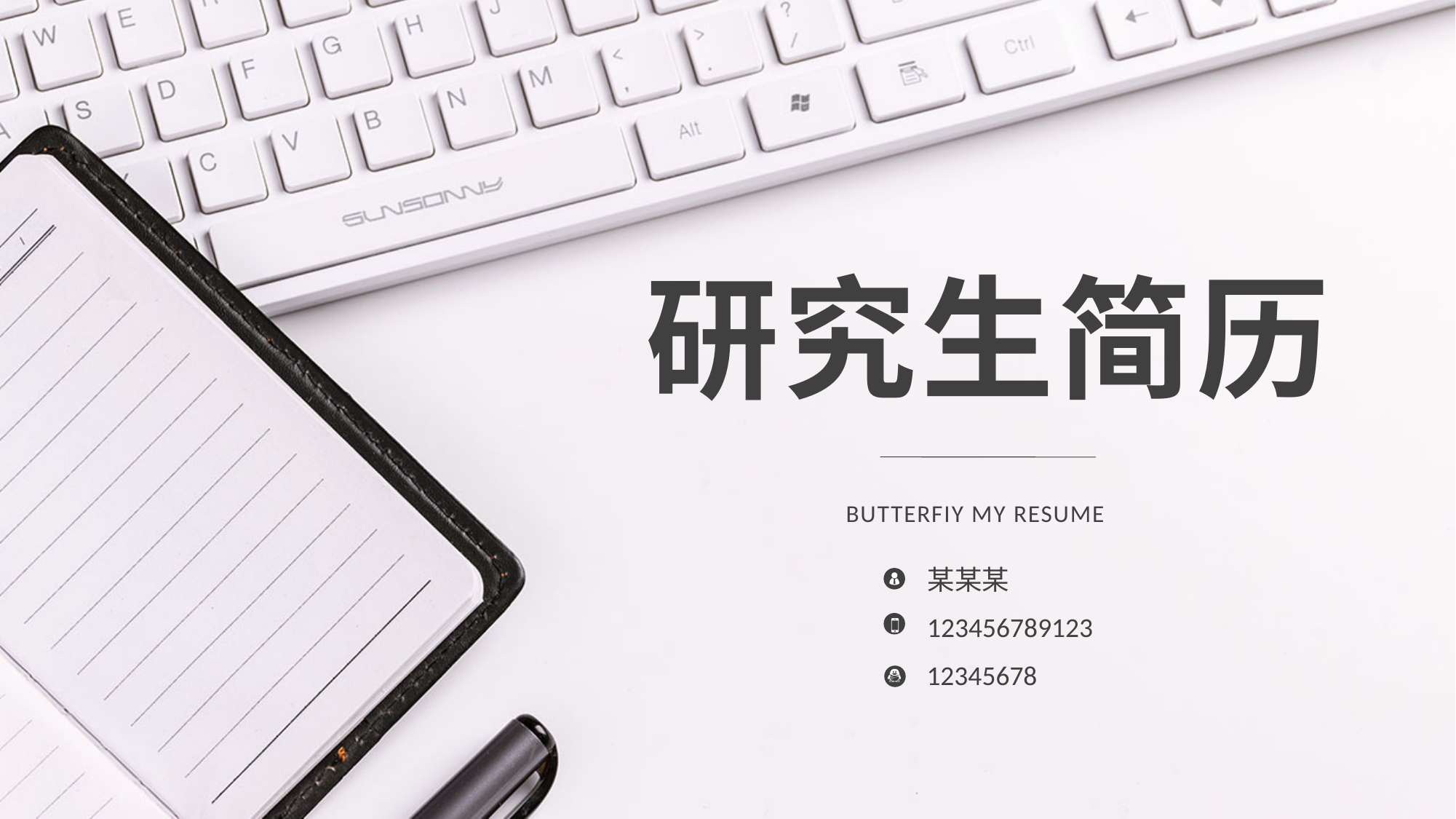

研究生简历
BUTTERFIY MY RESUME
某某某

123456789123

12345678